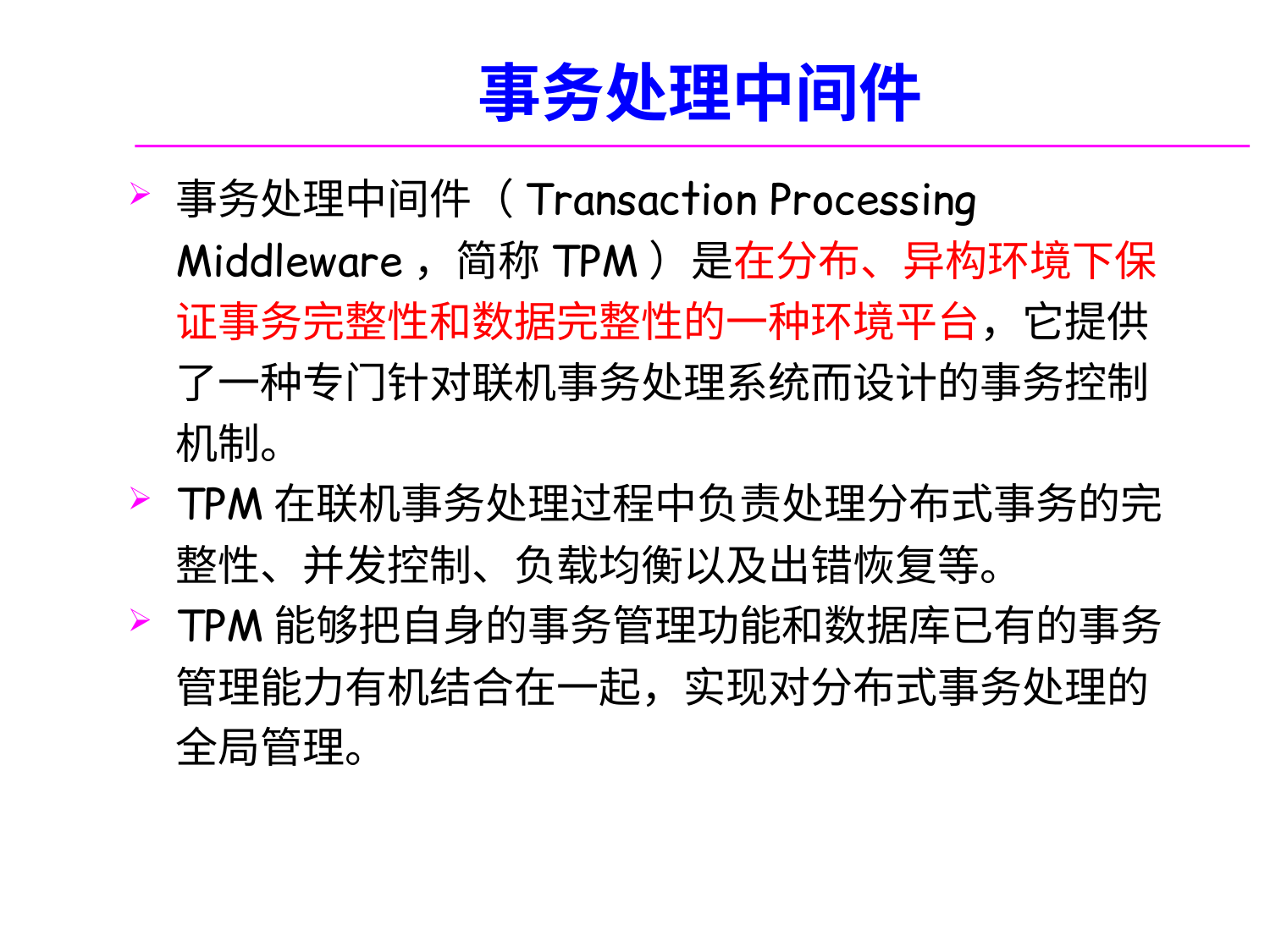

# 事务处理中间件
事务处理中间件（Transaction Processing Middleware，简称TPM）是在分布、异构环境下保证事务完整性和数据完整性的一种环境平台，它提供了一种专门针对联机事务处理系统而设计的事务控制机制。
TPM在联机事务处理过程中负责处理分布式事务的完整性、并发控制、负载均衡以及出错恢复等。
TPM能够把自身的事务管理功能和数据库已有的事务管理能力有机结合在一起，实现对分布式事务处理的全局管理。
15